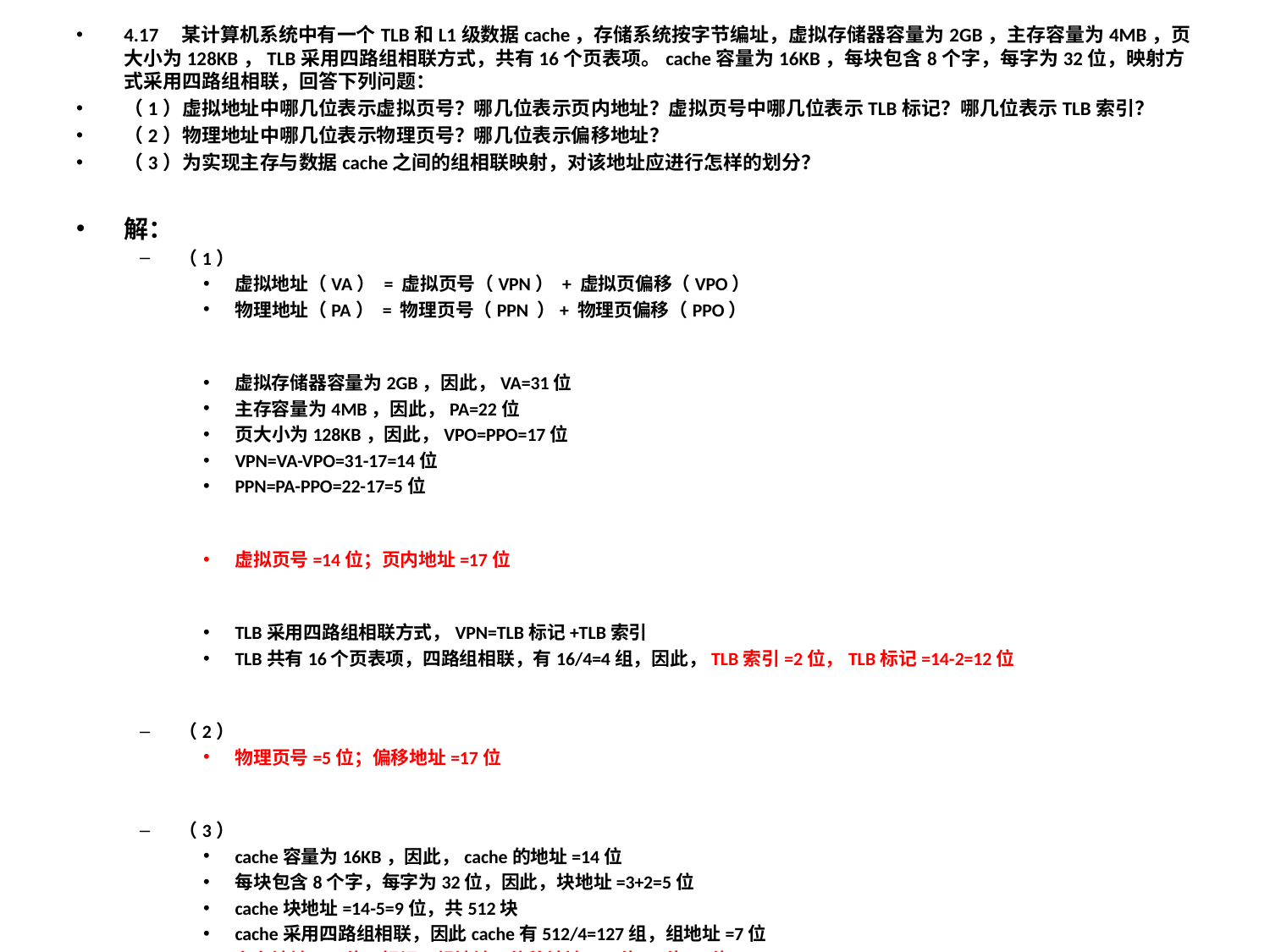

4.17    某计算机系统中有一个TLB和L1级数据cache，存储系统按字节编址，虚拟存储器容量为2GB，主存容量为4MB，页大小为128KB，TLB采用四路组相联方式，共有16个页表项。cache容量为16KB，每块包含8个字，每字为32位，映射方式采用四路组相联，回答下列问题：
（1）虚拟地址中哪几位表示虚拟页号？哪几位表示页内地址？虚拟页号中哪几位表示TLB标记？哪几位表示TLB索引？
（2）物理地址中哪几位表示物理页号？哪几位表示偏移地址？
（3）为实现主存与数据cache之间的组相联映射，对该地址应进行怎样的划分？

解：
（1）
虚拟地址（VA） = 虚拟页号（VPN） + 虚拟页偏移（VPO）
物理地址（PA） = 物理页号（PPN ）+ 物理页偏移（PPO）

虚拟存储器容量为2GB，因此，VA=31位
主存容量为4MB，因此，PA=22位
页大小为128KB，因此，VPO=PPO=17位
VPN=VA-VPO=31-17=14位
PPN=PA-PPO=22-17=5位

虚拟页号=14位；页内地址=17位

TLB采用四路组相联方式，VPN=TLB标记+TLB索引
TLB共有16个页表项，四路组相联，有16/4=4组，因此，TLB索引=2位，TLB标记=14-2=12位

（2）
物理页号=5位；偏移地址=17位

（3）
cache容量为16KB，因此，cache的地址=14位
每块包含8个字，每字为32位，因此，块地址=3+2=5位
cache块地址=14-5=9位，共512块
cache采用四路组相联，因此cache有512/4=127组，组地址=7位
主存地址=22位=标记+组地址+偏移地址=10位+7位+5位